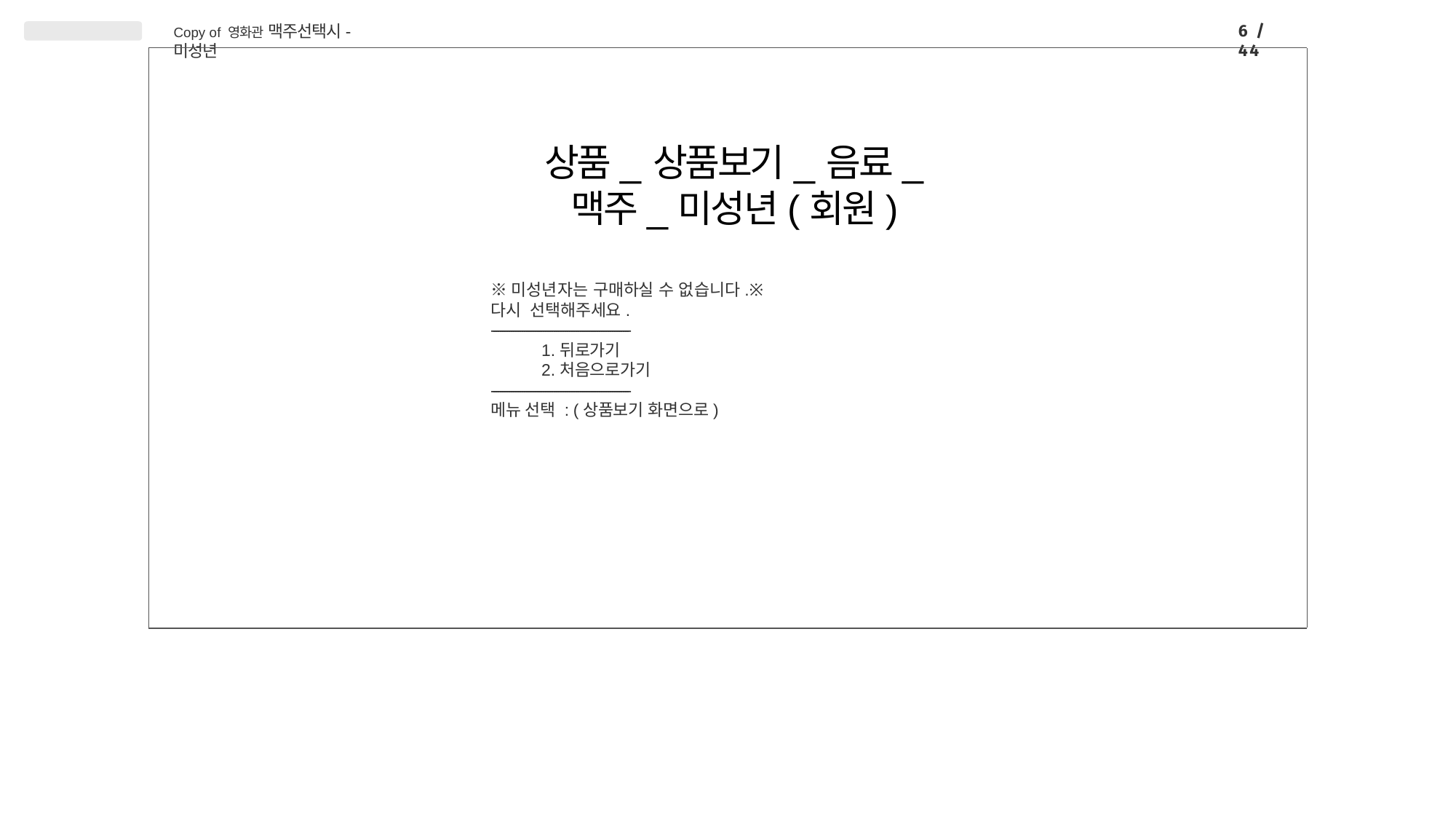

6 / 44
Copy of 영화관 맥주선택시-미성년

# 상품_상품보기_음료_  맥주_미성년(회원)
※미성년자는 구매하실 수 없습니다.※
다시  선택해주세요.
----------------------------------------------------------------
뒤로가기
처음으로가기
----------------------------------------------------------------
메뉴 선택 : (상품보기 화면으로)